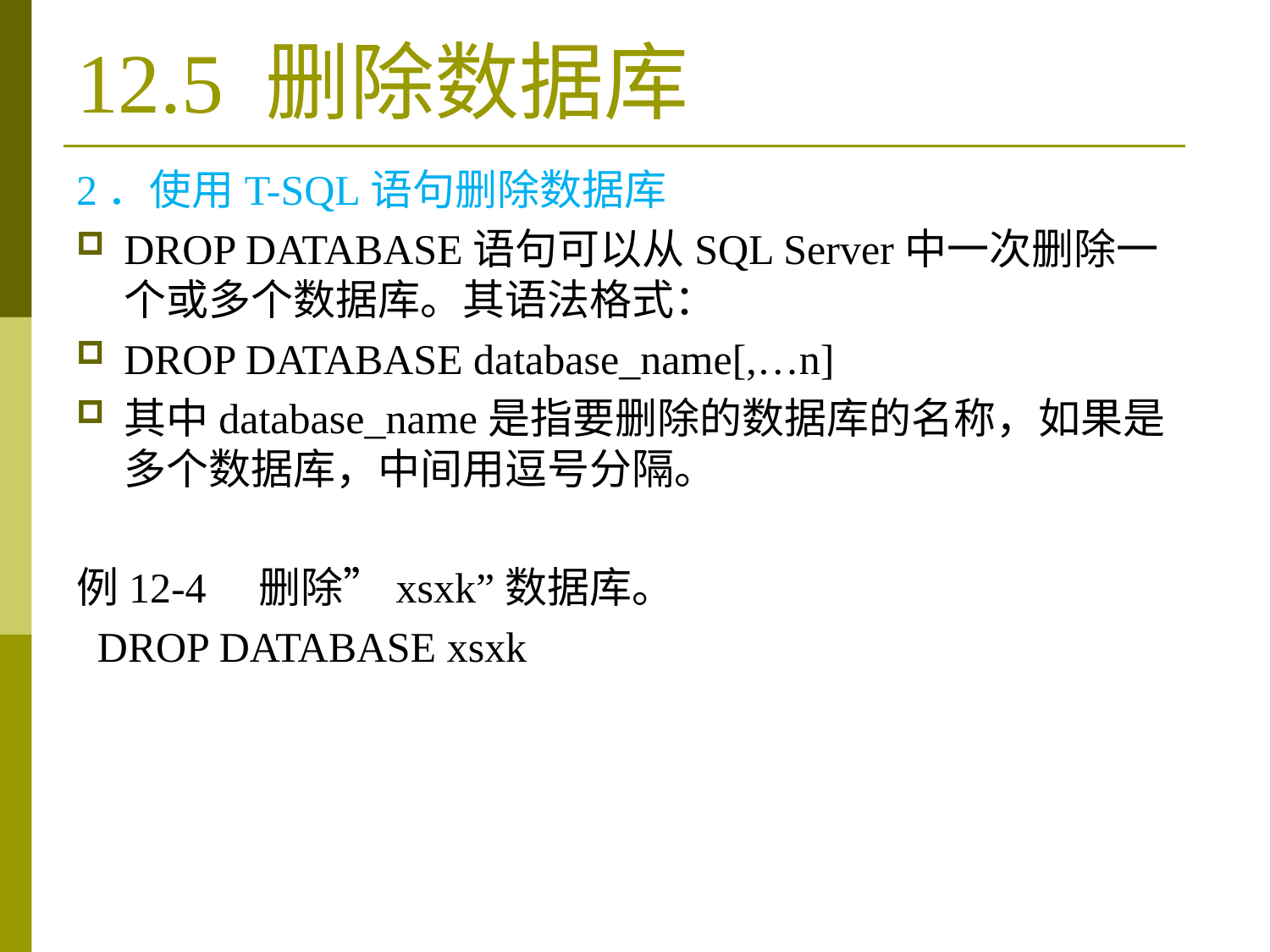

# 12.5 删除数据库
2．使用T-SQL语句删除数据库
DROP DATABASE语句可以从SQL Server中一次删除一个或多个数据库。其语法格式：
DROP DATABASE database_name[,…n]
其中database_name是指要删除的数据库的名称，如果是多个数据库，中间用逗号分隔。

例12-4　删除”xsxk”数据库。
  DROP DATABASE xsxk